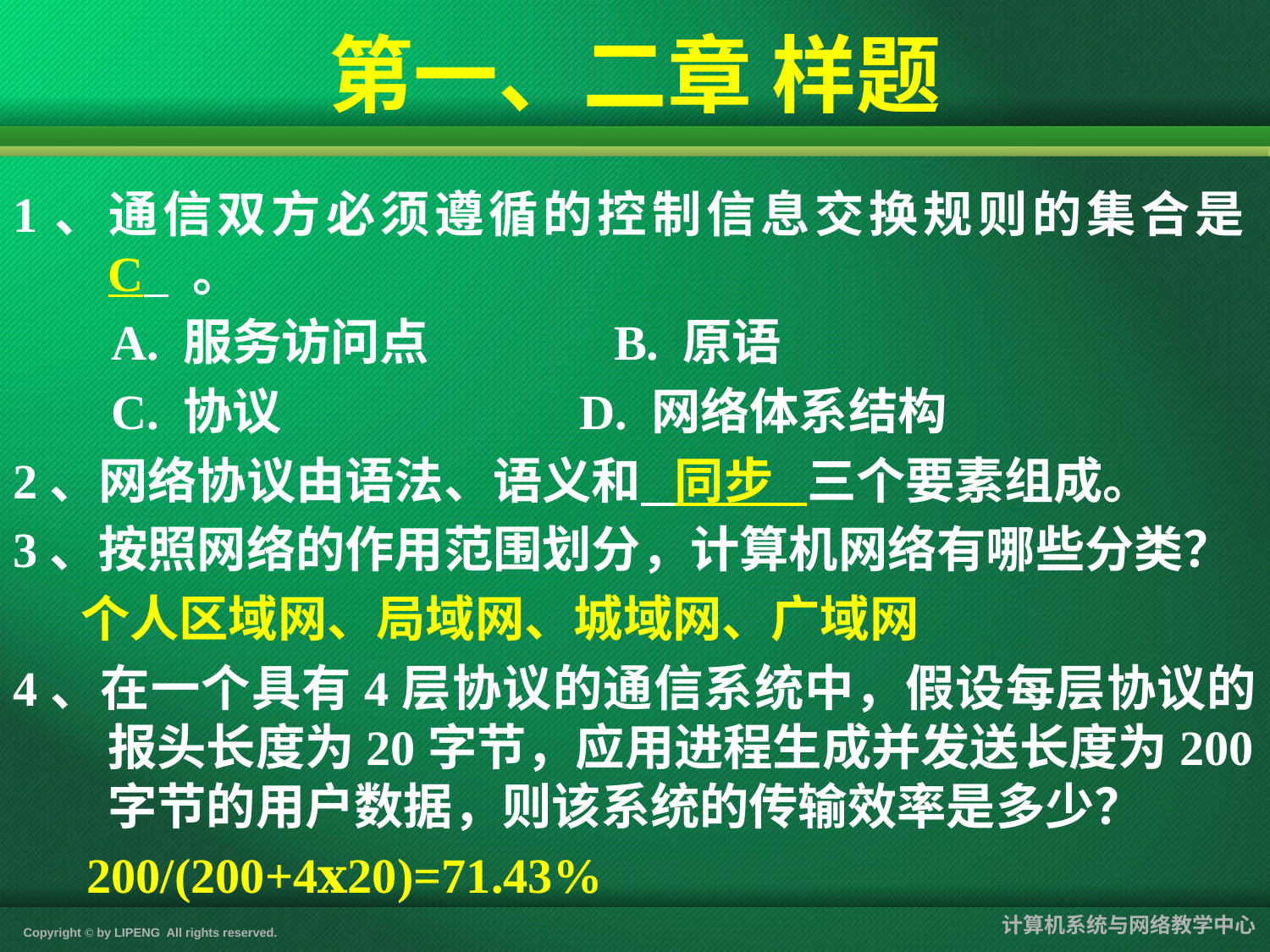

第一、二章 样题
1、通信双方必须遵循的控制信息交换规则的集合是C   。
        A. 服务访问点　           B. 原语
        C. 协议　　  	       D. 网络体系结构
2、网络协议由语法、语义和   同步   三个要素组成。
3、按照网络的作用范围划分，计算机网络有哪些分类？
     个人区域网、局域网、城域网、广域网
4、在一个具有4层协议的通信系统中，假设每层协议的报头长度为20字节，应用进程生成并发送长度为200字节的用户数据，则该系统的传输效率是多少？
      200/(200+4ⅹ20)=71.43%